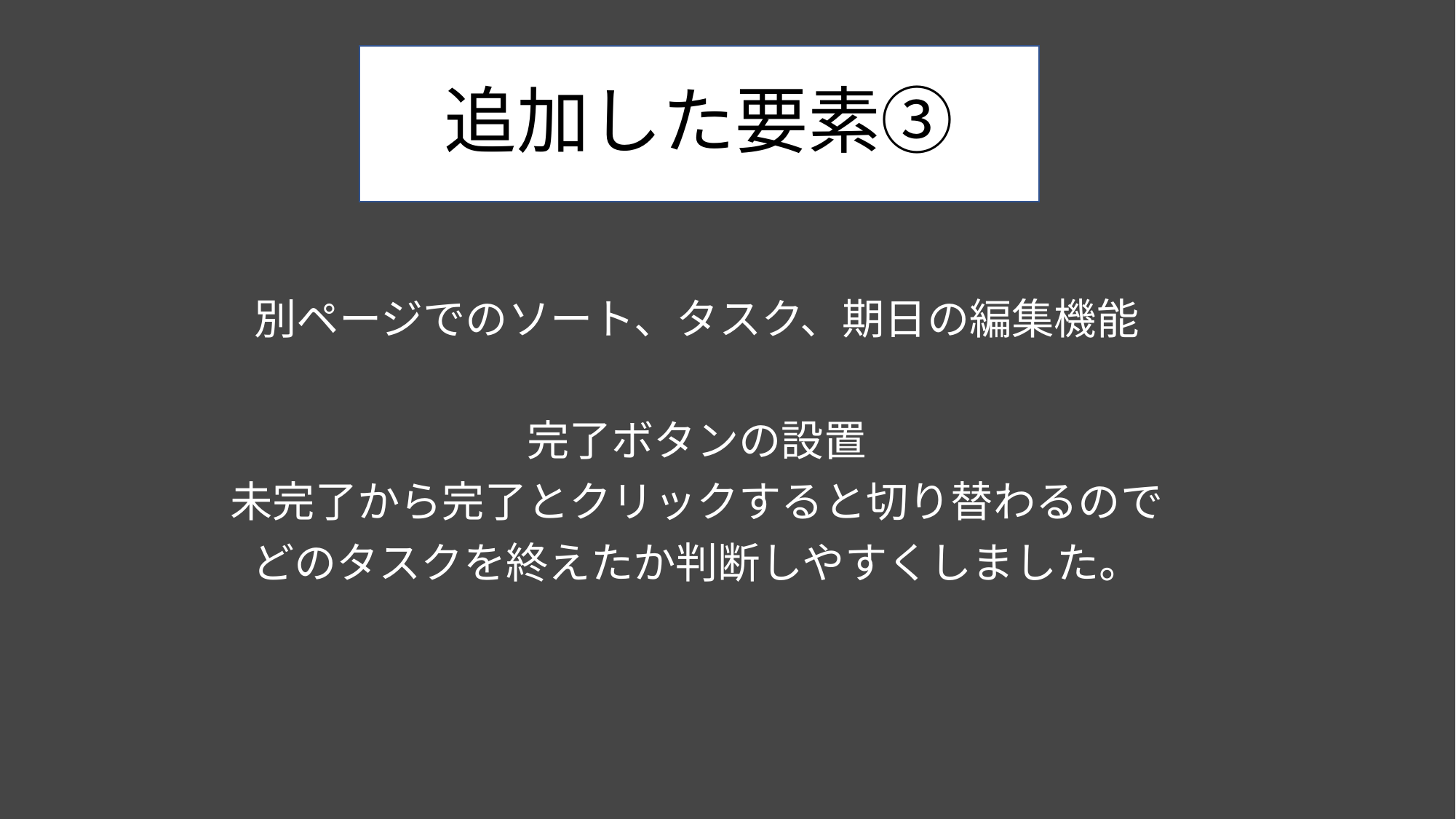

# 追加した要素③

別ページでのソート、タスク、期日の編集機能

完了ボタンの設置
未完了から完了とクリックすると切り替わるので
どのタスクを終えたか判断しやすくしました。